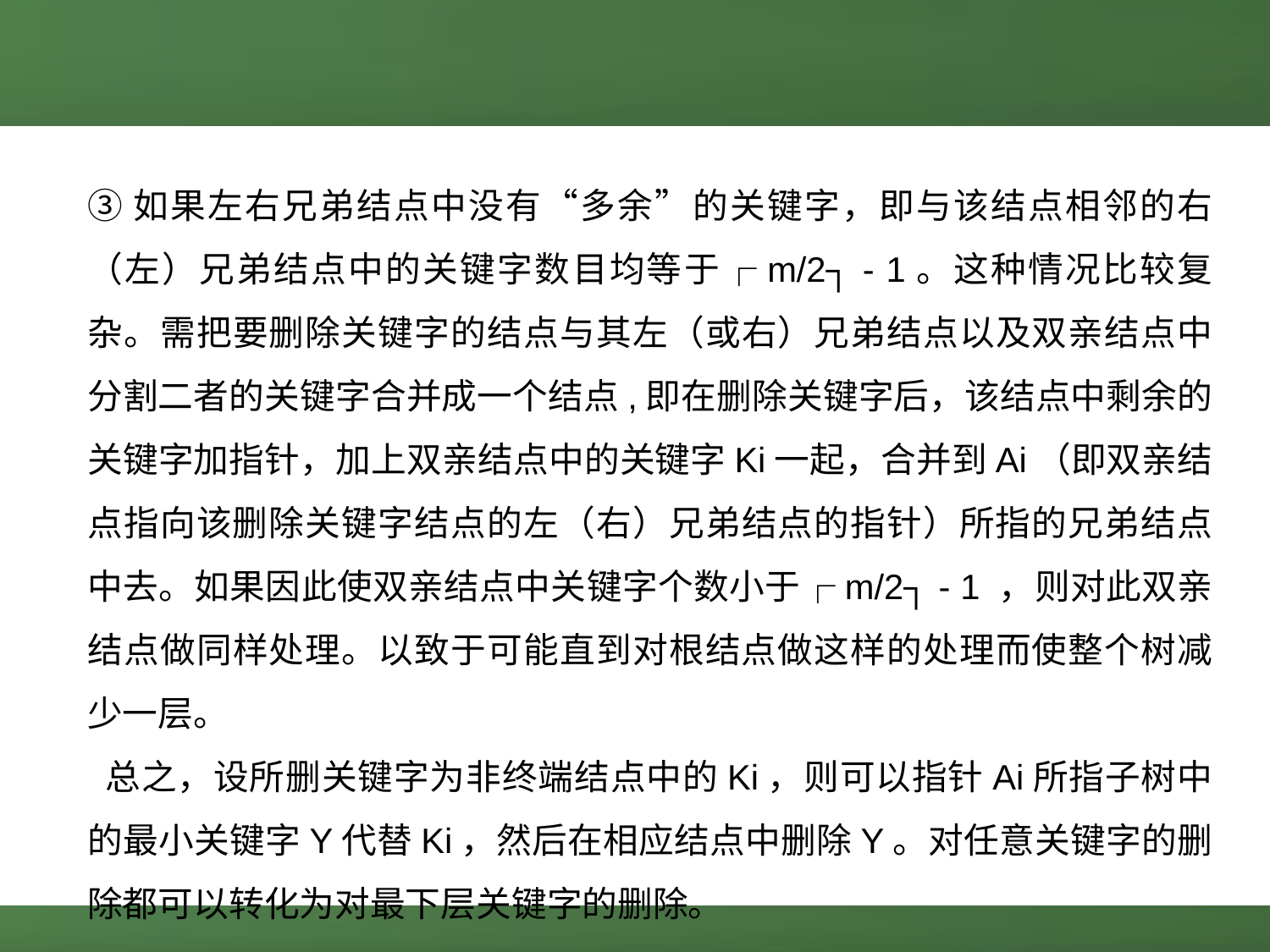

③如果左右兄弟结点中没有“多余”的关键字，即与该结点相邻的右（左）兄弟结点中的关键字数目均等于┌m/2┐ - 1。这种情况比较复杂。需把要删除关键字的结点与其左（或右）兄弟结点以及双亲结点中分割二者的关键字合并成一个结点,即在删除关键字后，该结点中剩余的关键字加指针，加上双亲结点中的关键字Ki一起，合并到Ai（即双亲结点指向该删除关键字结点的左（右）兄弟结点的指针）所指的兄弟结点中去。如果因此使双亲结点中关键字个数小于┌m/2┐ - 1 ，则对此双亲结点做同样处理。以致于可能直到对根结点做这样的处理而使整个树减少一层。
 总之，设所删关键字为非终端结点中的Ki，则可以指针Ai所指子树中的最小关键字Y代替Ki，然后在相应结点中删除Y。对任意关键字的删除都可以转化为对最下层关键字的删除。